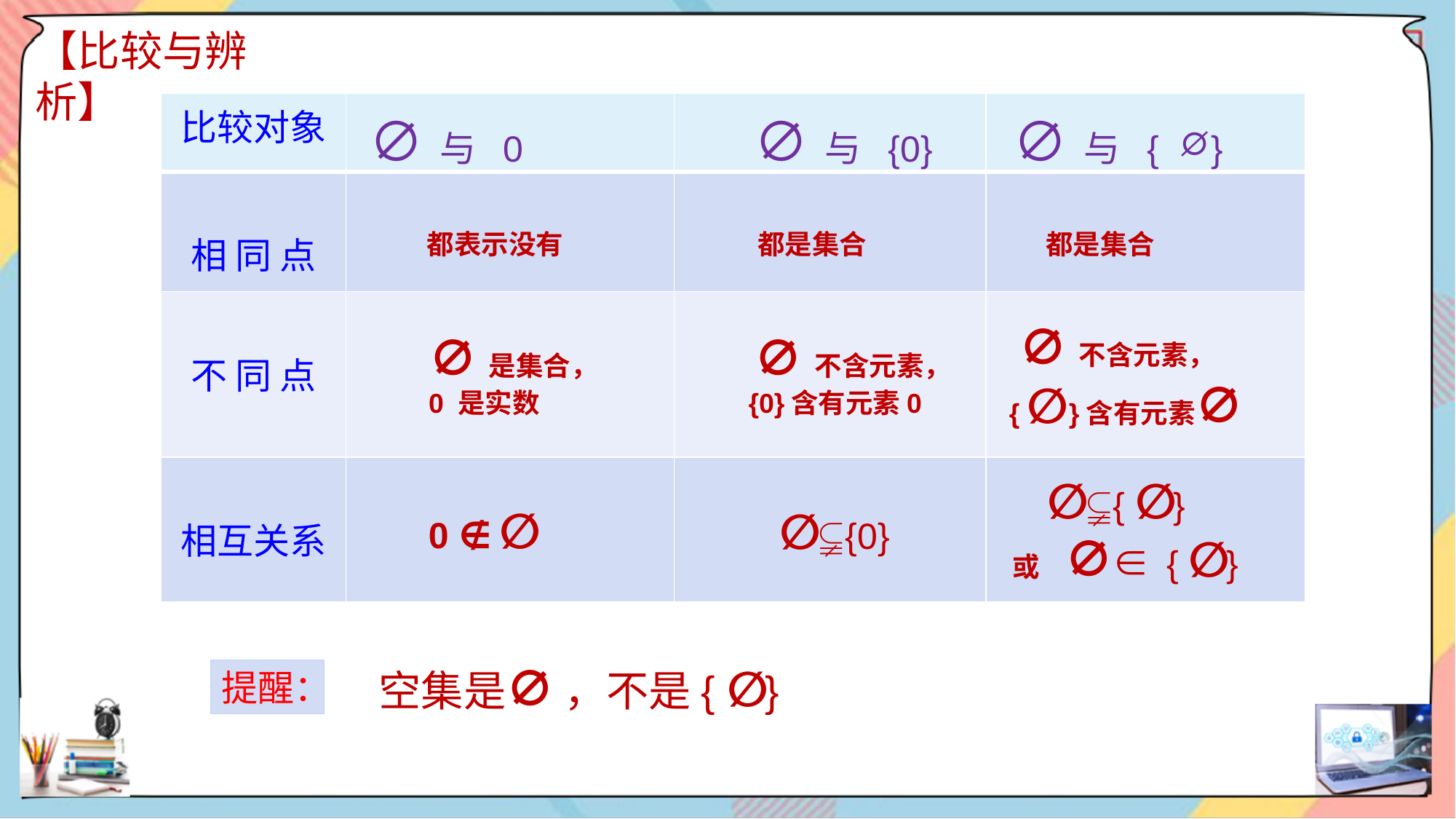

【比较与辨析】
| 比较对象 | ∅与 0 | ∅与 {0} | ∅与 { ∅} |
| --- | --- | --- | --- |
| 相 同 点 |  |  |  |
| 不 同 点 |  |  |  |
| 相互关系 |  |  |  |
都表示没有
都是集合
都是集合
 ∅不含元素，
{ ∅}含有元素∅
∅是集合，
0 是实数
 ∅不含元素，
{0}含有元素0
     ∅⫋{ ∅}
或   ∅∈ { ∅}
0 ∉ ∅
 ∅⫋{0}
空集是∅ ，不是{ ∅}
提醒：